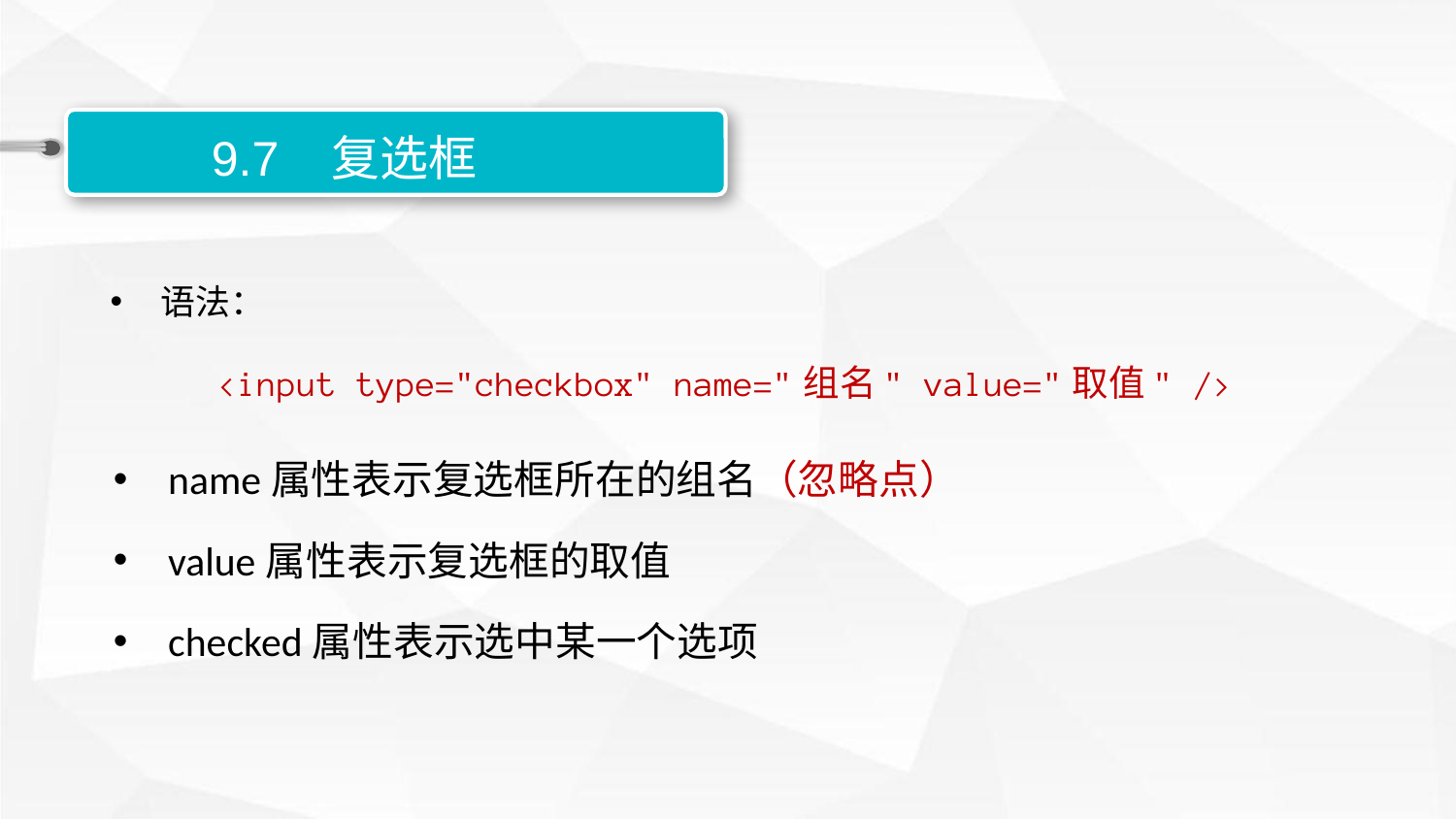

9.7   复选框

语法：

<input type="checkbox" name="组名" value="取值" />
name属性表示复选框所在的组名（忽略点）
value属性表示复选框的取值
checked属性表示选中某一个选项